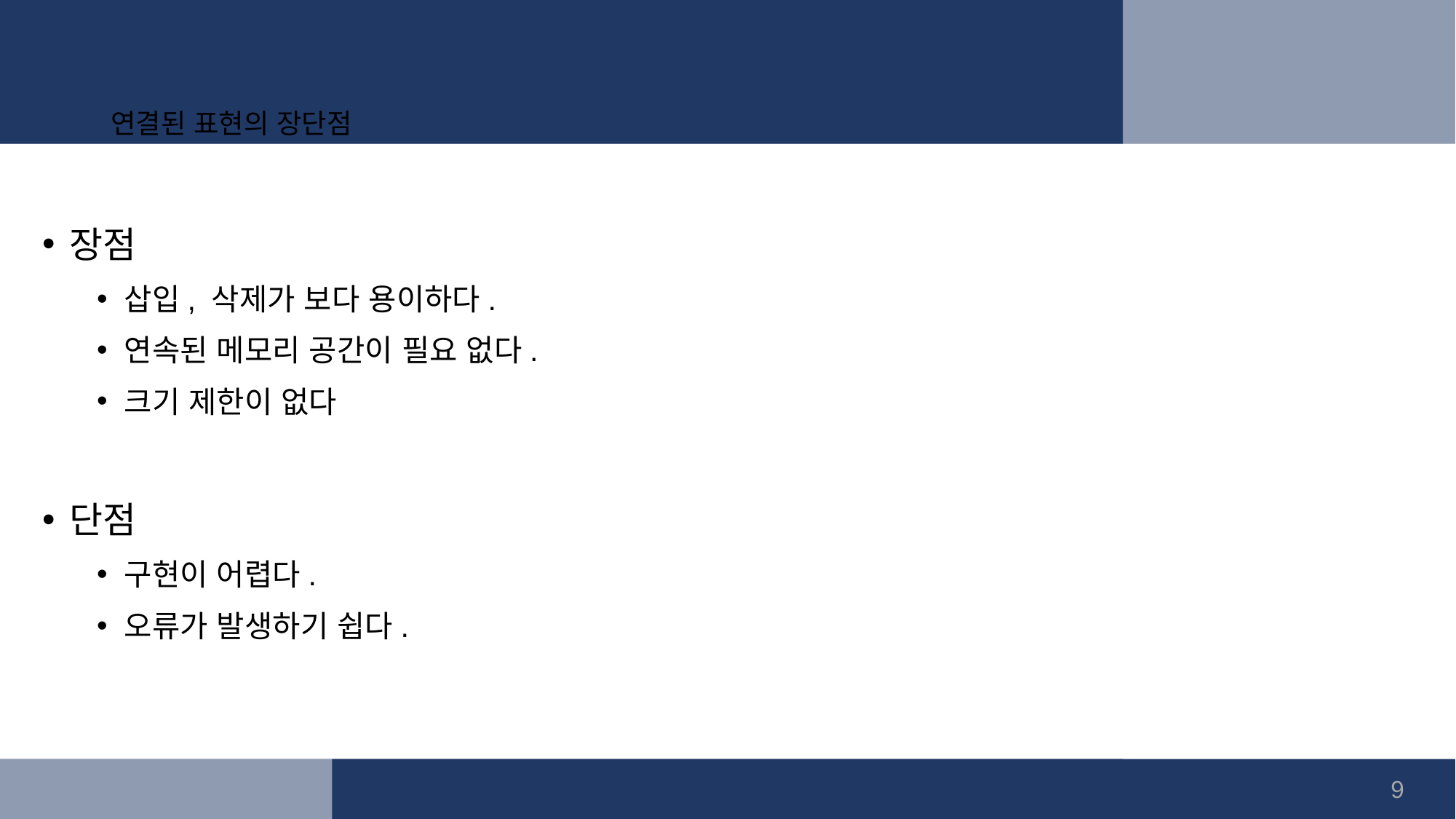

# 연결된 표현의 장단점
장점
삽입, 삭제가 보다 용이하다.
연속된 메모리 공간이 필요 없다.
크기 제한이 없다

단점
구현이 어렵다.
오류가 발생하기 쉽다.
9